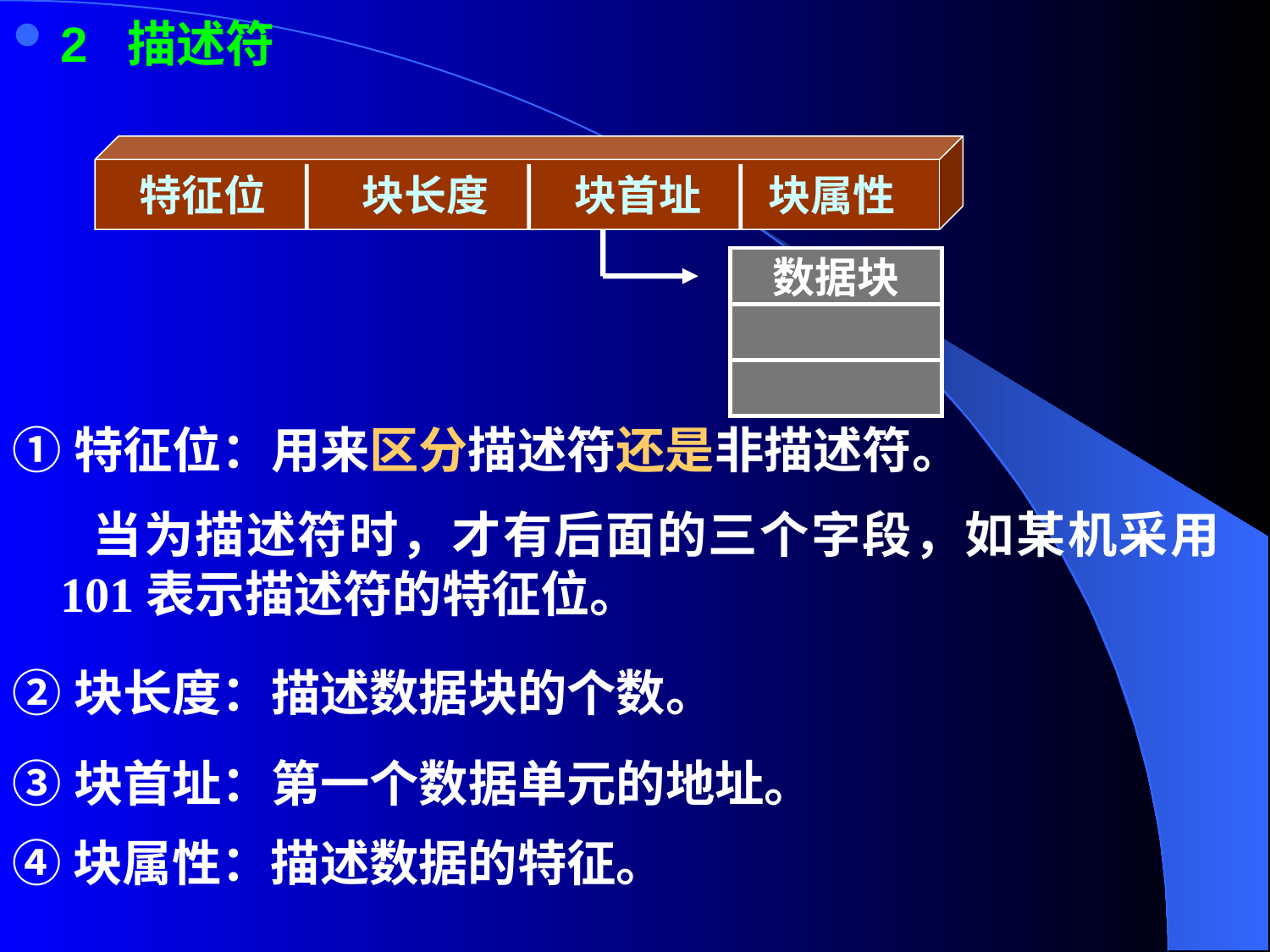

2  描述符

①特征位：用来区分描述符还是非描述符。
     当为描述符时，才有后面的三个字段，如某机采用101表示描述符的特征位。
特征位          块长度         块首址       块属性

数据块

②块长度：描述数据块的个数。
③块首址：第一个数据单元的地址。
④块属性：描述数据的特征。
7